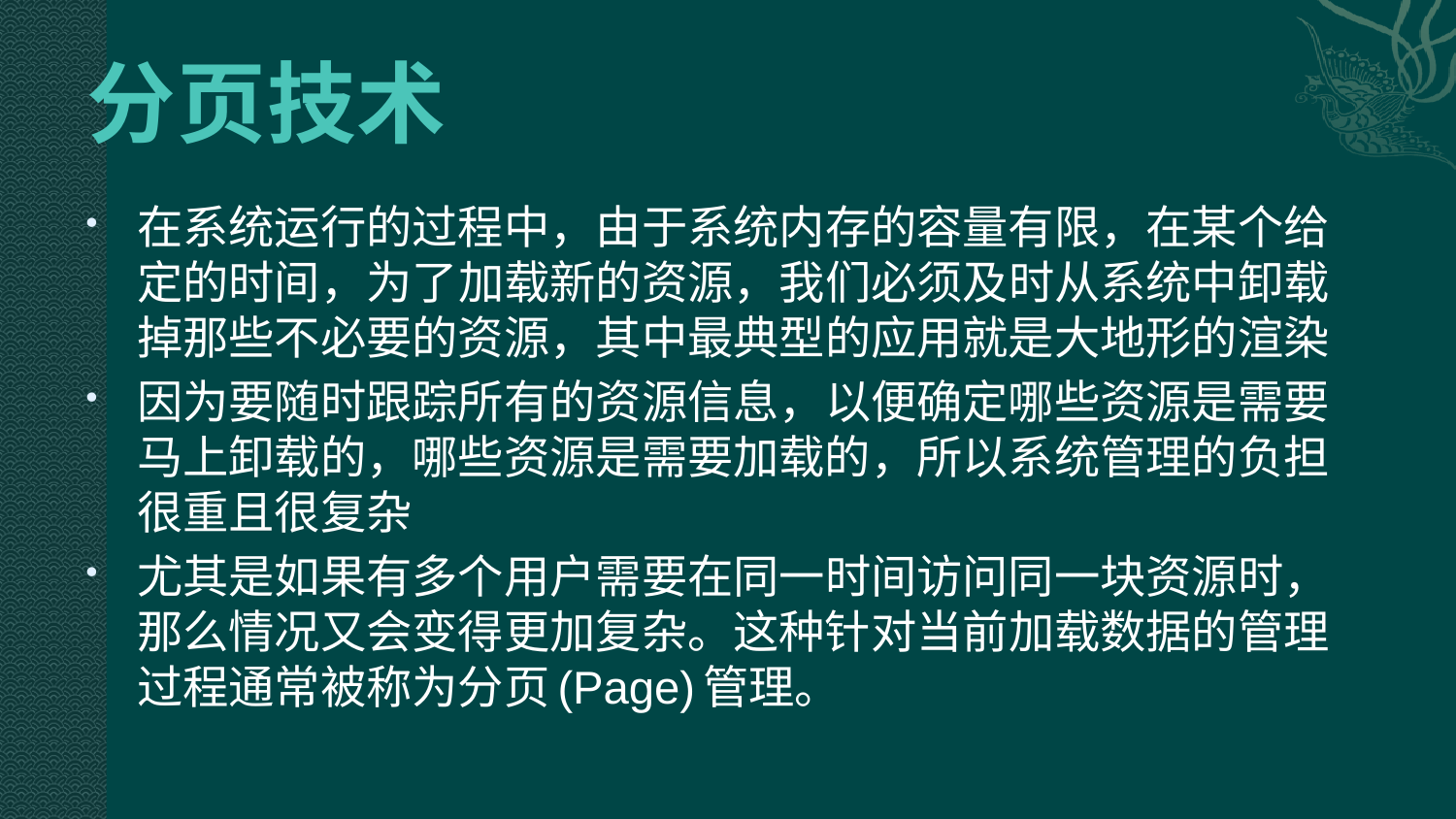

# 分页技术
在系统运行的过程中，由于系统内存的容量有限，在某个给定的时间，为了加载新的资源，我们必须及时从系统中卸载掉那些不必要的资源，其中最典型的应用就是大地形的渲染
因为要随时跟踪所有的资源信息，以便确定哪些资源是需要马上卸载的，哪些资源是需要加载的，所以系统管理的负担很重且很复杂
尤其是如果有多个用户需要在同一时间访问同一块资源时，那么情况又会变得更加复杂。这种针对当前加载数据的管理过程通常被称为分页(Page)管理。